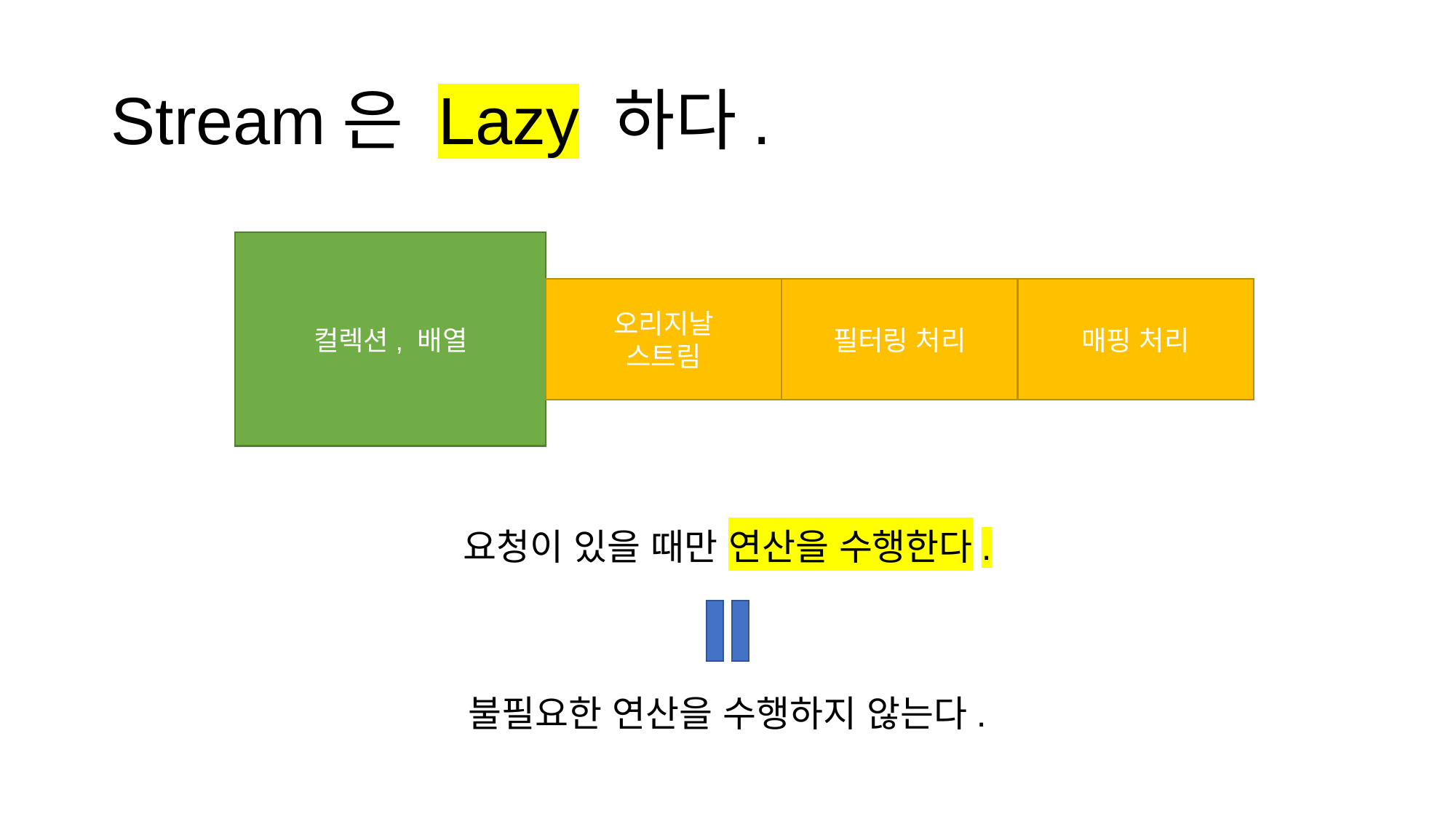

# Stream은 Lazy 하다.
컬렉션, 배열
오리지날
스트림
필터링 처리
매핑 처리
요청이 있을 때만 연산을 수행한다.

불필요한 연산을 수행하지 않는다.